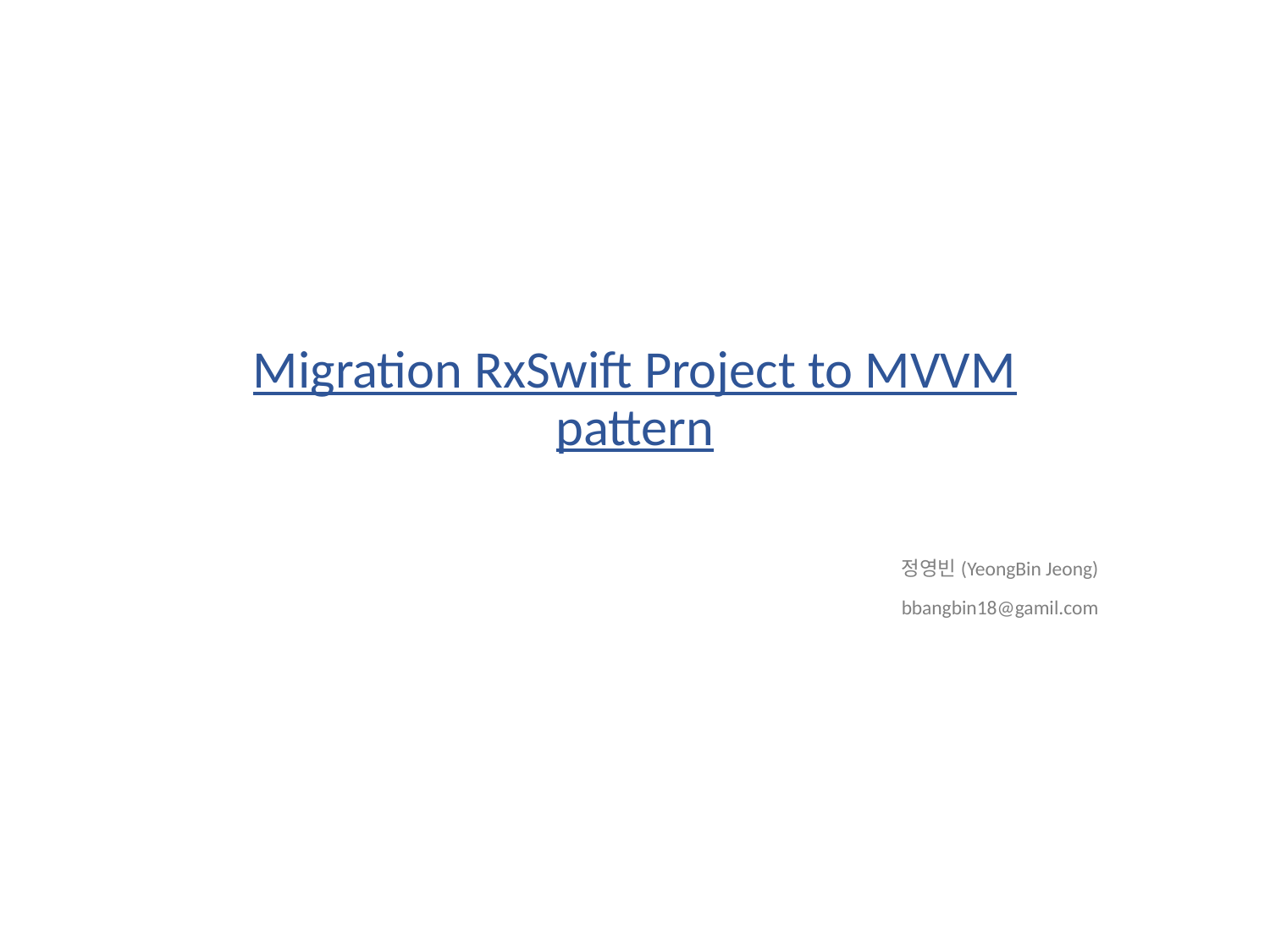

# Migration RxSwift Project to MVVM pattern
정영빈(YeongBin Jeong)
bbangbin18@gamil.com